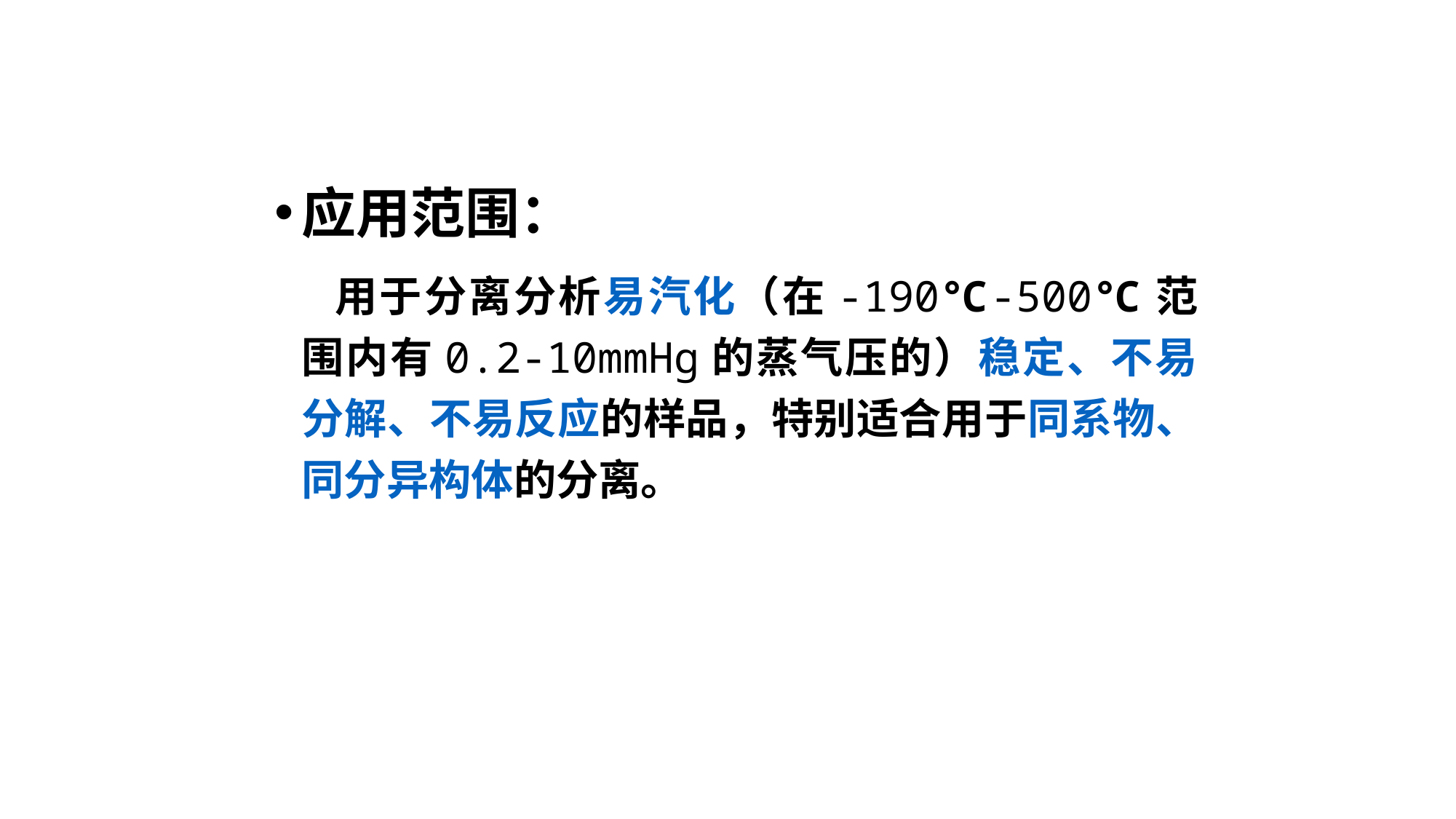

应用范围：
    用于分离分析易汽化（在-190℃-500℃范围内有0.2-10mmHg的蒸气压的）稳定、不易分解、不易反应的样品，特别适合用于同系物、同分异构体的分离。